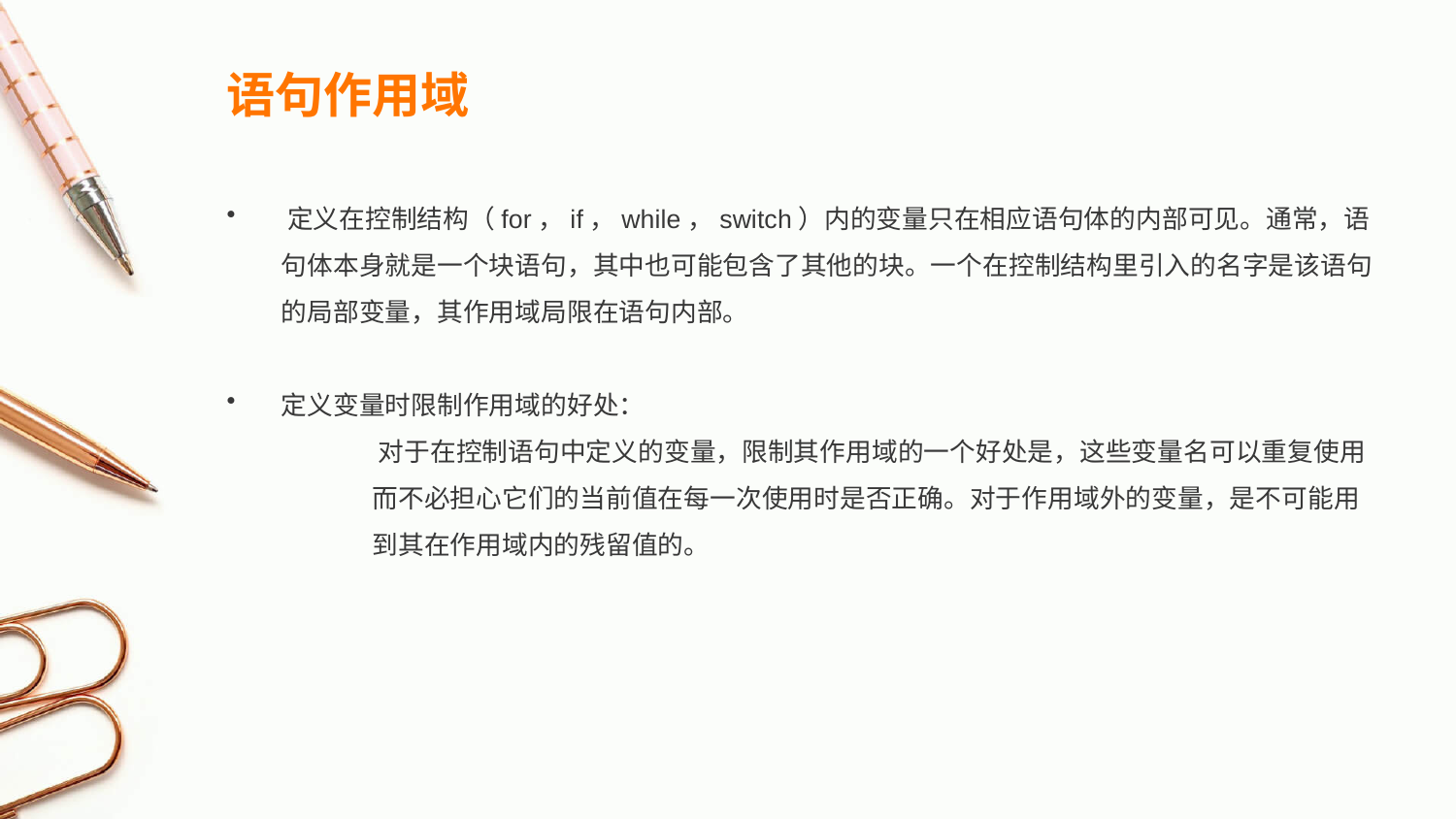

语句作用域
​定义在控制结构（for，if，while，switch）内的变量只在相应语句体的内部可见。通常，语句体本身就是一个块语句，其中也可能包含了其他的块。一个在控制结构里引入的名字是该语句的局部变量，其作用域局限在语句内部。

定义变量时限制作用域的好处：
	​对于在控制语句中定义的变量，限制其作用域的一个好处是，这些变量名可以重复使用	而不必担心它们的当前值在每一次使用时是否正确。对于作用域外的变量，是不可能用	到其在作用域内的残留值的。